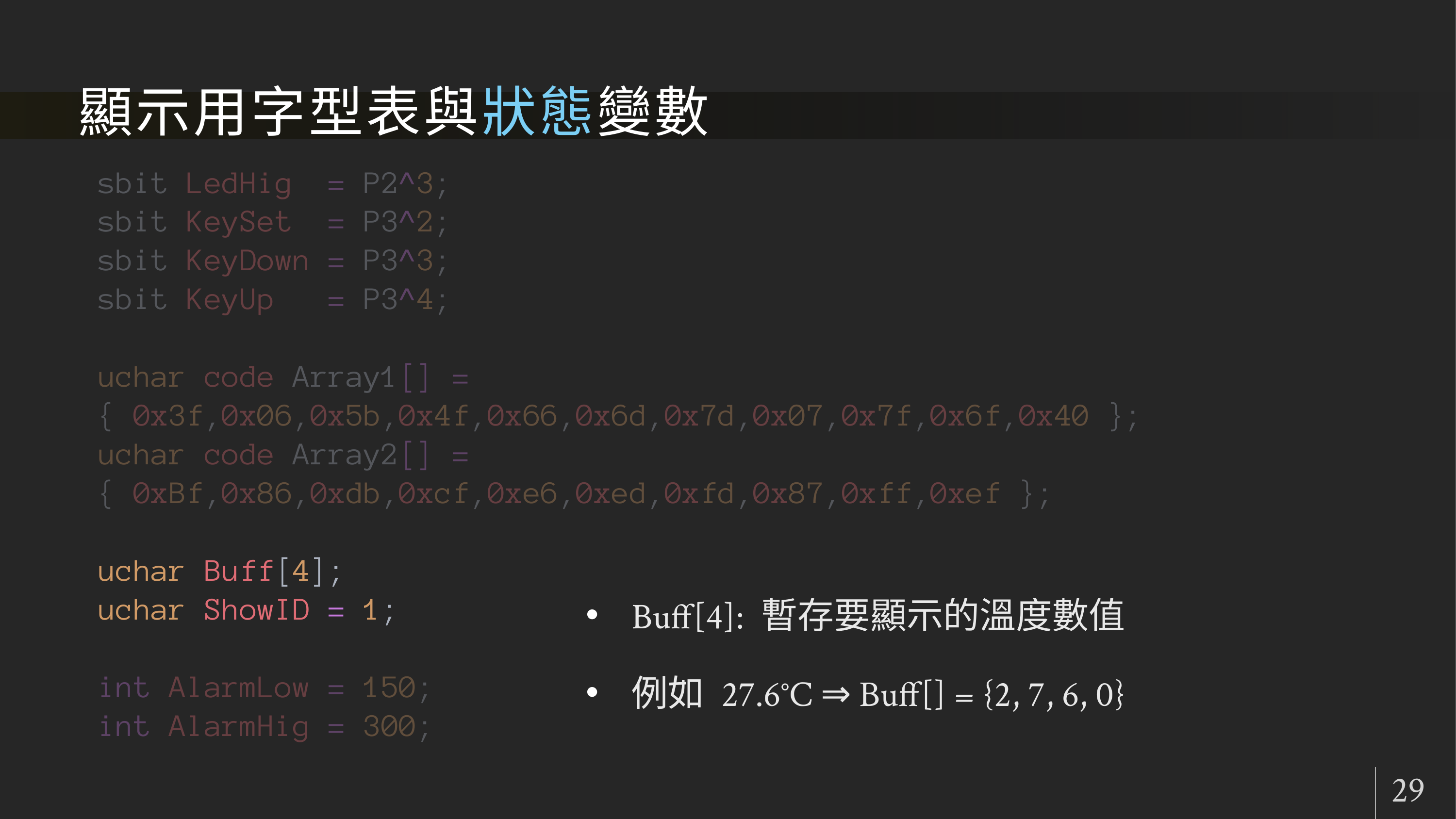

# 顯示用字型表與狀態變數

sbit LedHig  = P2^3;
sbit KeySet  = P3^2;
sbit KeyDown = P3^3;
sbit KeyUp   = P3^4;
uchar code Array1[] = { 0x3f,0x06,0x5b,0x4f,0x66,0x6d,0x7d,0x07,0x7f,0x6f,0x40 };
uchar code Array2[] = { 0xBf,0x86,0xdb,0xcf,0xe6,0xed,0xfd,0x87,0xff,0xef };
uchar Buff[4];
uchar ShowID = 1;
int AlarmLow = 150;
int AlarmHig = 300;
Buff[4]: 暫存要顯示的溫度數值
例如 27.6°C ⇒ Buff[] = {2, 7, 6, 0}

29